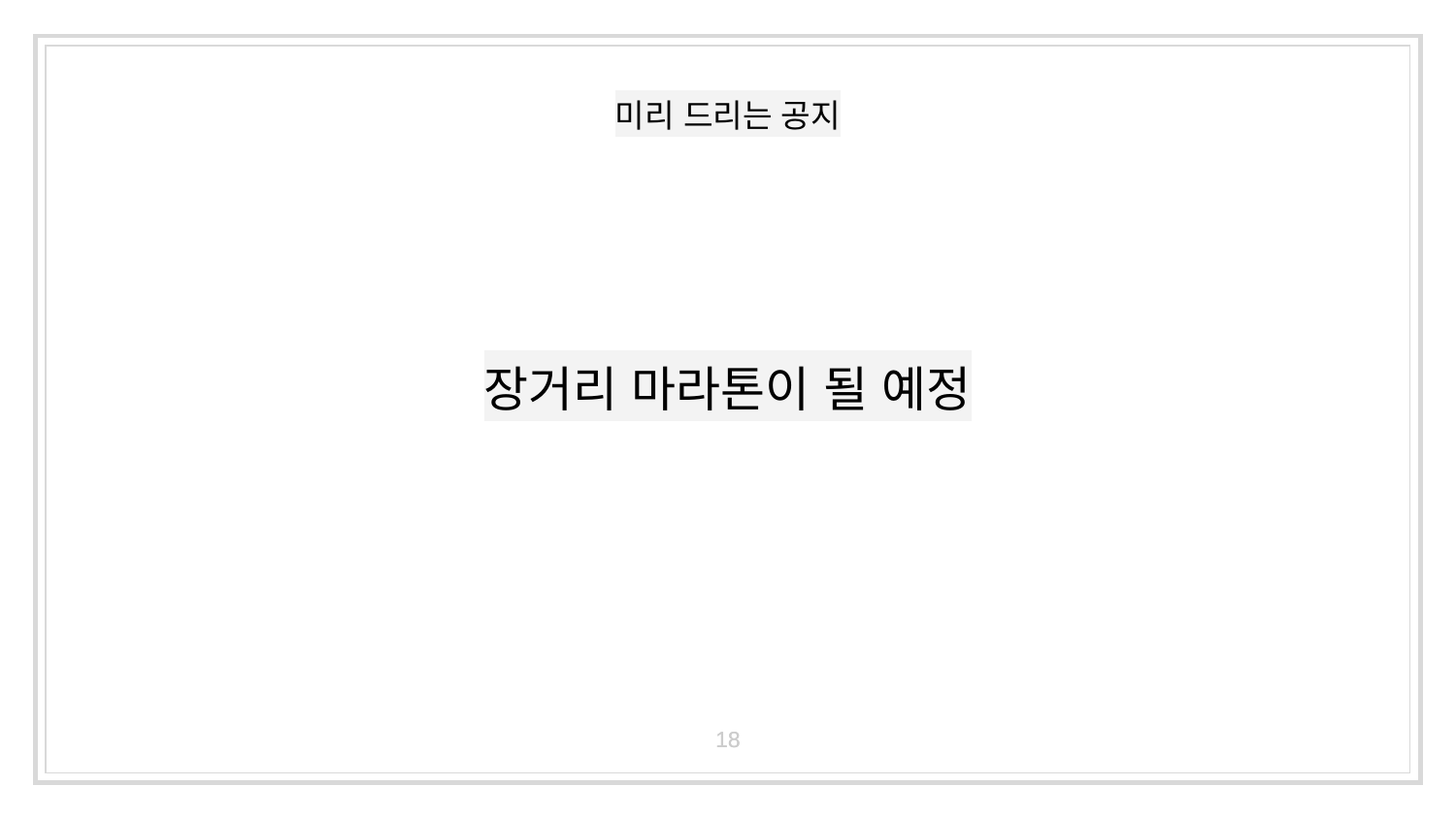

# 미리 드리는 공지
장거리 마라톤이 될 예정
18
18